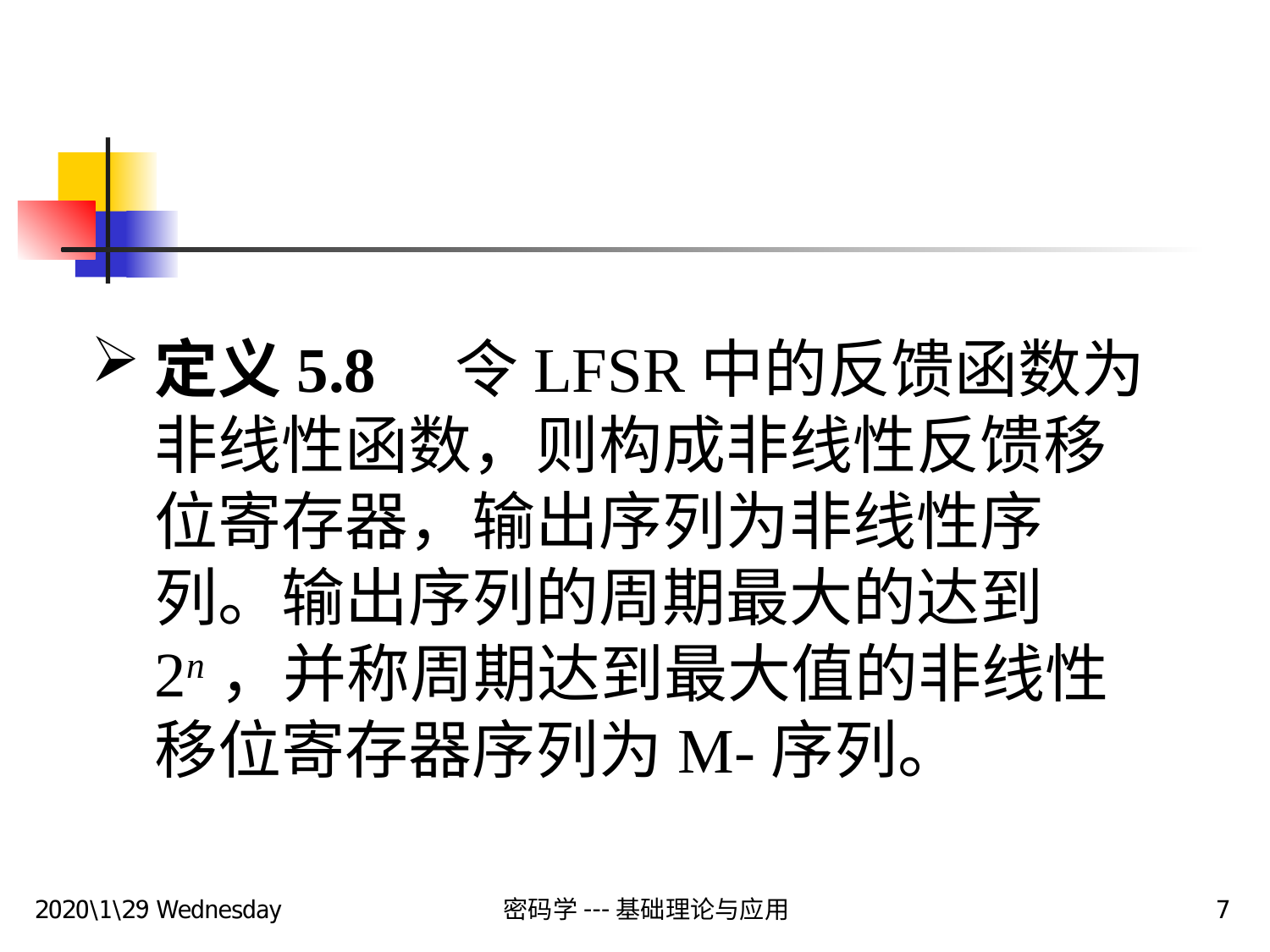

定义5.8　令LFSR中的反馈函数为非线性函数，则构成非线性反馈移位寄存器，输出序列为非线性序列。输出序列的周期最大的达到2n，并称周期达到最大值的非线性移位寄存器序列为M-序列。
2020\1\29 Wednesday
密码学---基础理论与应用
7